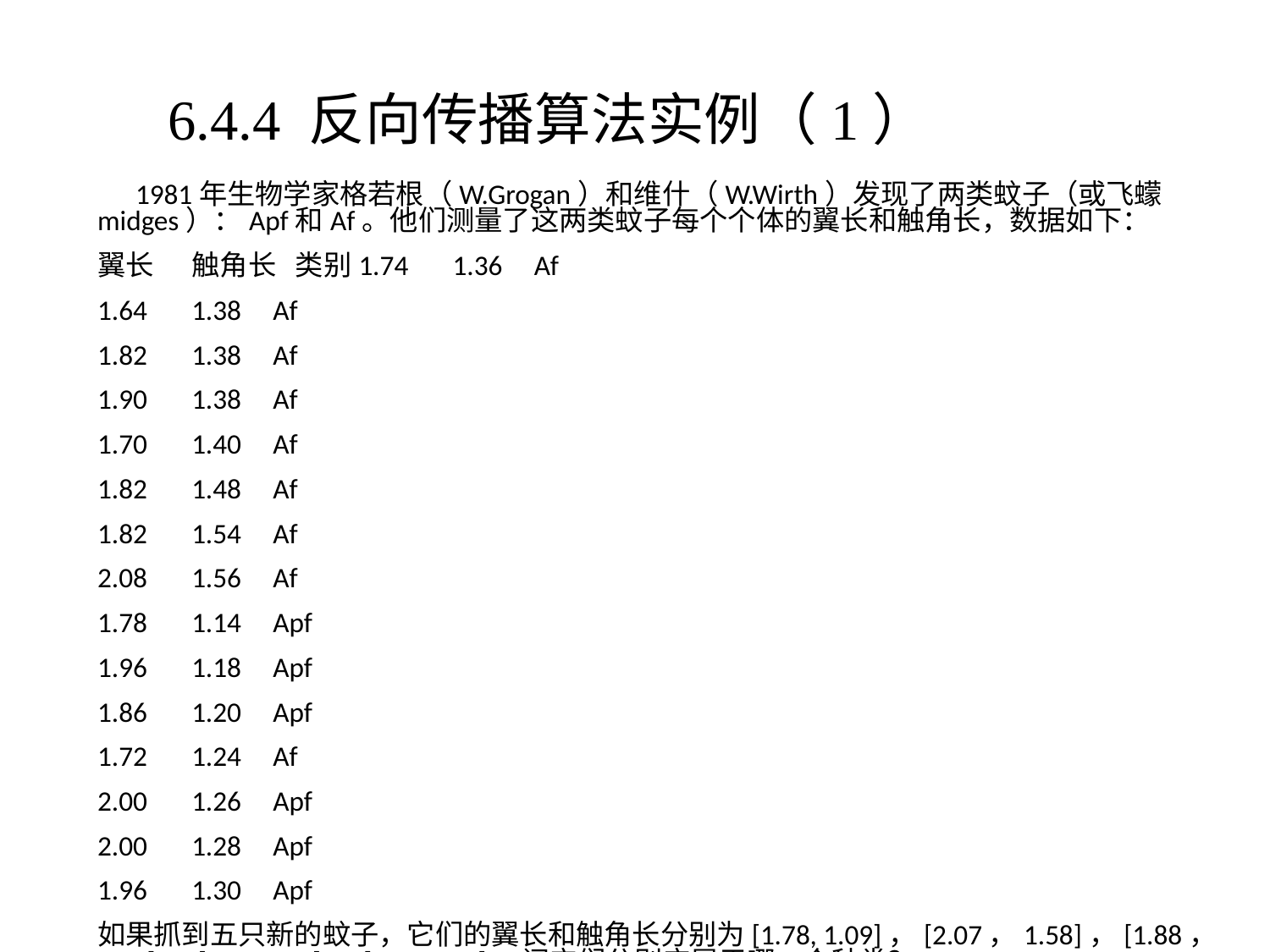

# 6.4.4 反向传播算法实例（1）
      1981年生物学家格若根（W.Grogan）和维什（W.Wirth）发现了两类蚊子（或飞蠓midges）：Apf和Af。他们测量了这两类蚊子每个个体的翼长和触角长，数据如下：
翼长      触角长   类别1.74       1.36     Af
1.64       1.38     Af
1.82       1.38     Af
1.90       1.38     Af
1.70       1.40     Af
1.82       1.48     Af
1.82       1.54     Af
2.08       1.56     Af
1.78       1.14     Apf
1.96       1.18     Apf
1.86       1.20     Apf
1.72       1.24     Af
2.00       1.26     Apf
2.00       1.28     Apf
1.96       1.30     Apf
如果抓到五只新的蚊子，它们的翼长和触角长分别为[1.78, 1.09]，[2.07，1.58]，[1.88，1.40]，[1.90,1.42]，[1.98,1.28]，问它们分别应属于哪一个种类？